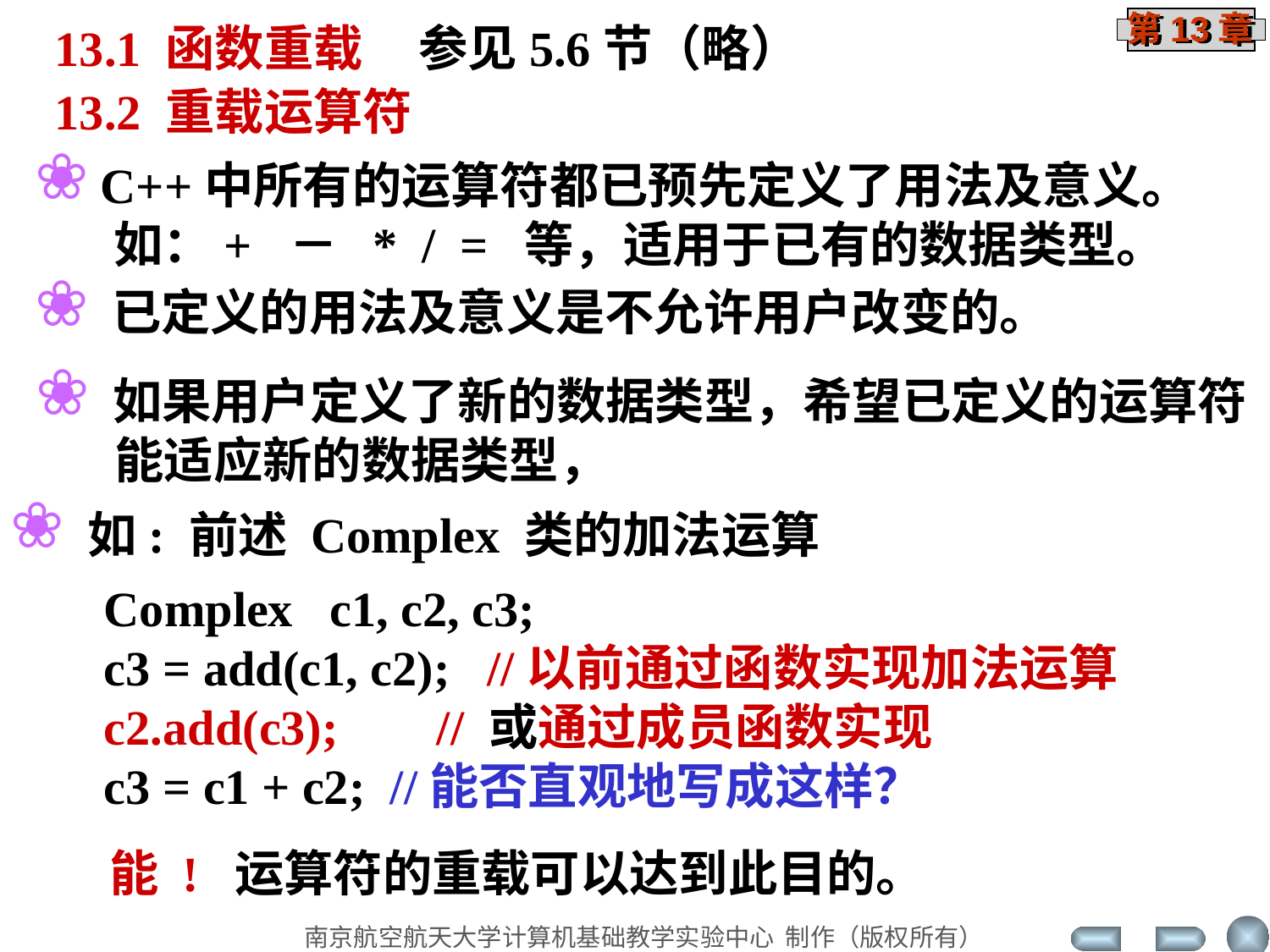

13.1 函数重载     参见5.6节（略）
13.2 重载运算符
 C++中所有的运算符都已预先定义了用法及意义。
      如：+  －  *  /  =  等，适用于已有的数据类型。
 已定义的用法及意义是不允许用户改变的。
 如果用户定义了新的数据类型，希望已定义的运算符
      能适应新的数据类型，
 如: 前述 Complex 类的加法运算
Complex   c1, c2, c3;
c3 = add(c1, c2);   //以前通过函数实现加法运算
c2.add(c3);        // 或通过成员函数实现
c3 = c1 + c2;  //能否直观地写成这样？
能 !  运算符的重载可以达到此目的。